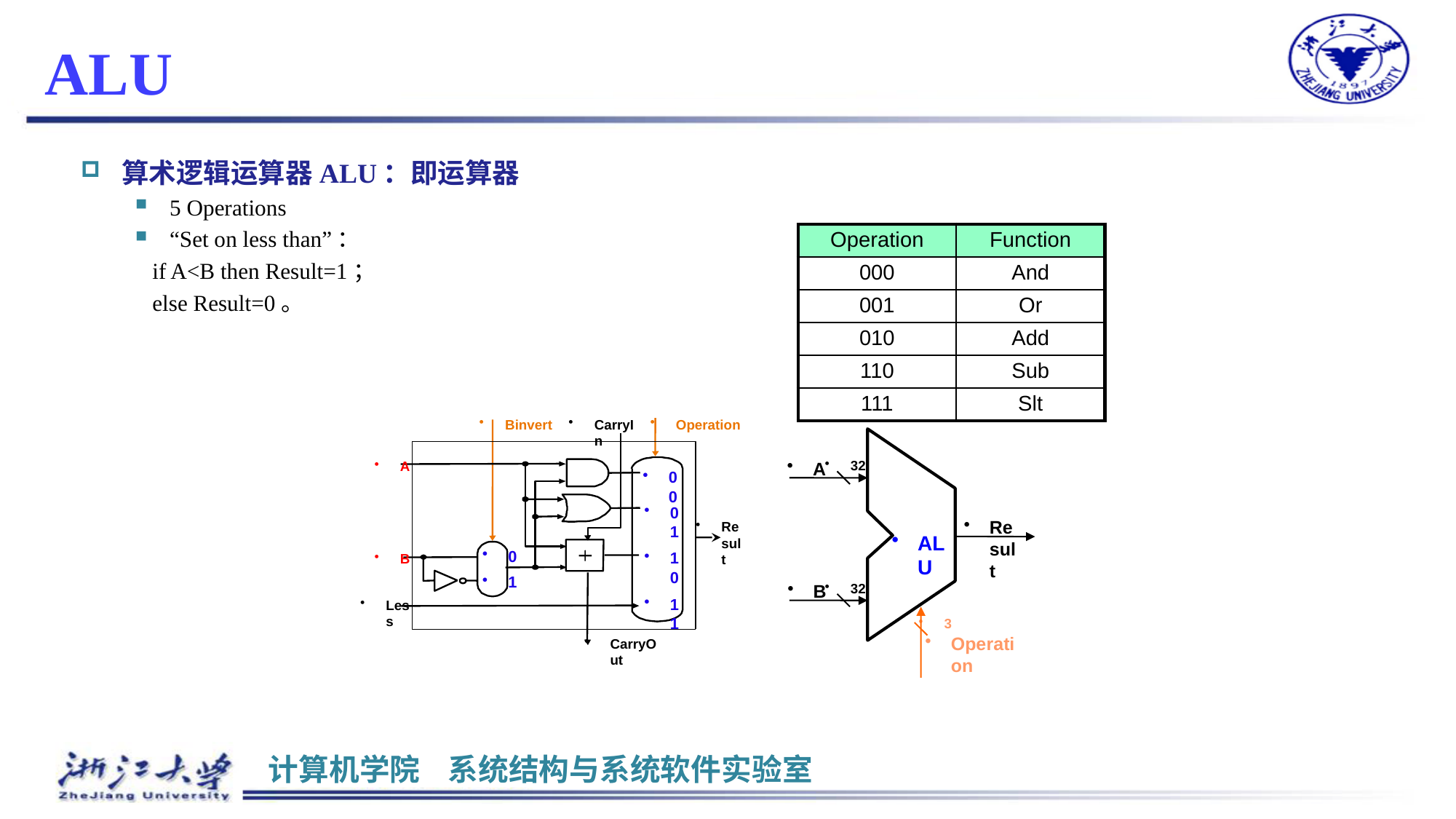

# ALU

算术逻辑运算器ALU：即运算器
5 Operations
“Set on less than”：
   if A<B then Result=1；
   else Result=0。
| Operation | Function |
| --- | --- |
| 000 | And |
| 001 | Or |
| 010 | Add |
| 110 | Sub |
| 111 | Slt |
Binvert
CarryIn
Operation

A

00

01

Result

0
10

B

1

11
Less

CarryOut

A
32

Result
ALU

B
32

3

Operation